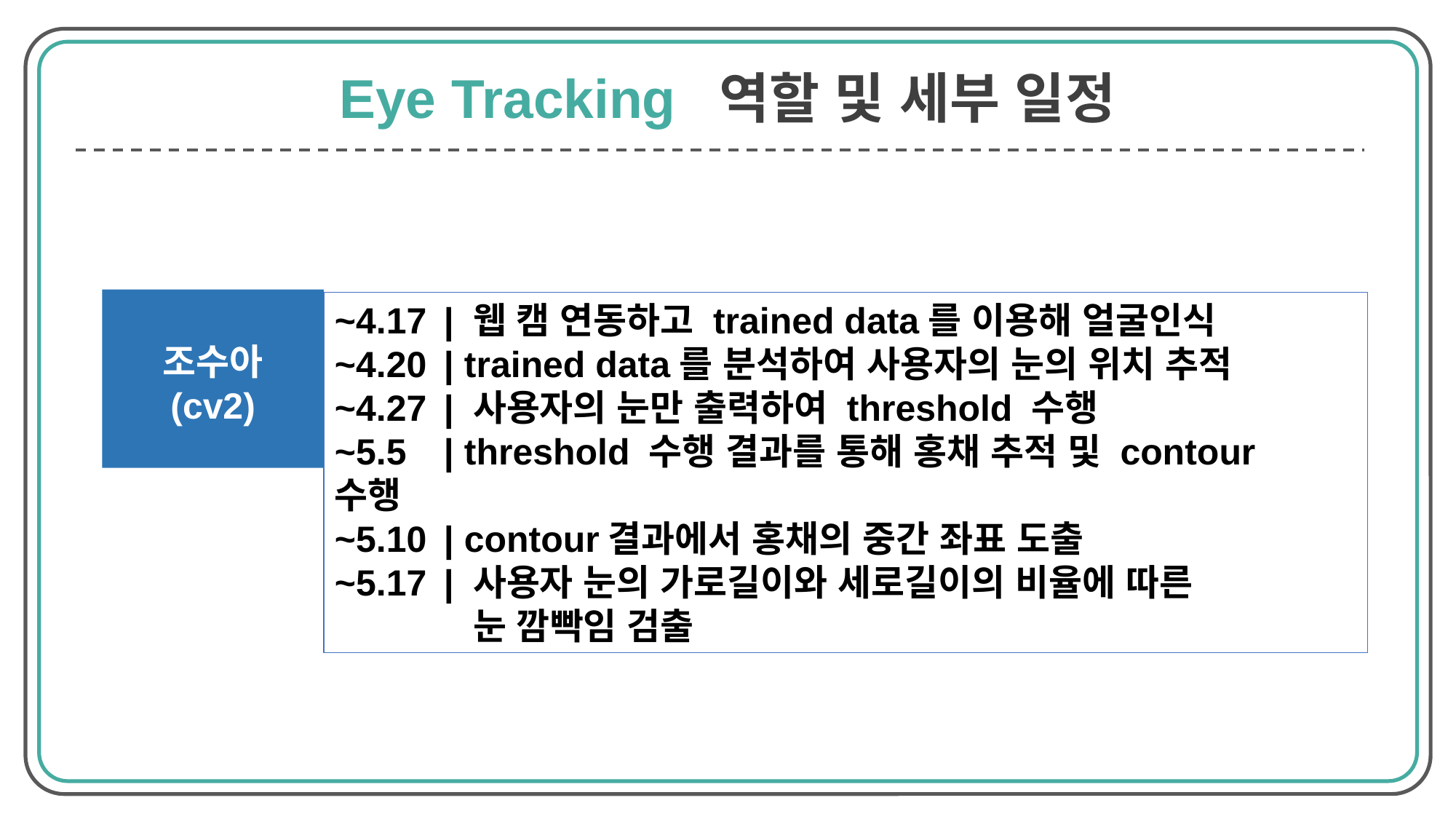

Eye Tracking  역할 및 세부 일정

조수아
(cv2)

~4.17	| 웹 캠 연동하고 trained data를 이용해 얼굴인식
~4.20	| trained data를 분석하여 사용자의 눈의 위치 추적
~4.27	| 사용자의 눈만 출력하여 threshold 수행
~5.5	| threshold 수행 결과를 통해 홍채 추적 및 contour    	  수행
~5.10	| contour결과에서 홍채의 중간 좌표 도출
~5.17	| 사용자 눈의 가로길이와 세로길이의 비율에 따른
	  눈 깜빡임 검출